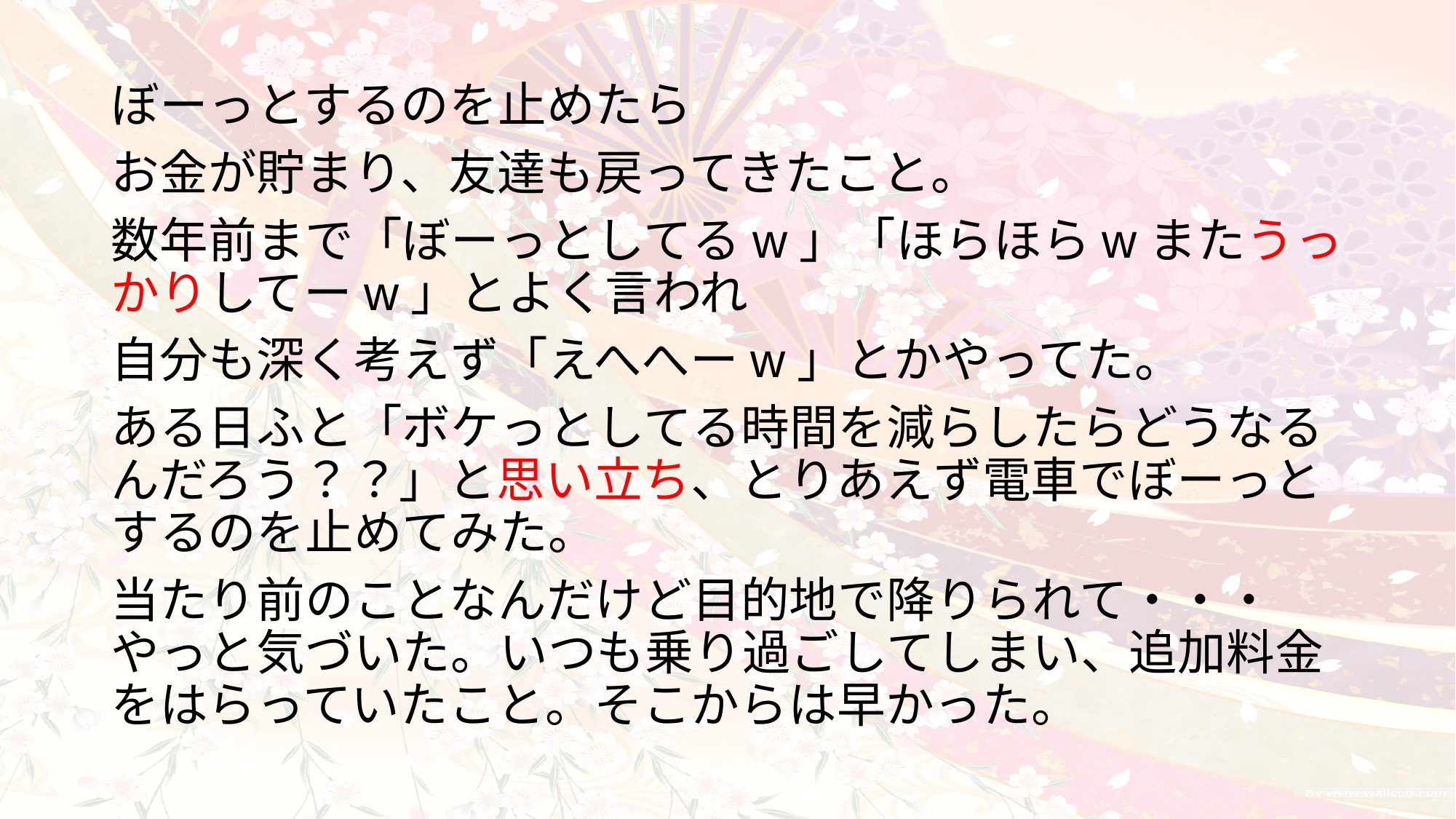

ぼーっとするのを止めたら
お金が貯まり、友達も戻ってきたこと。
数年前まで「ぼーっとしてるw」「ほらほらwまたうっかりしてーw」とよく言われ
自分も深く考えず「えへへーw」とかやってた。
ある日ふと「ボケっとしてる時間を減らしたらどうなるんだろう？？」と思い立ち、とりあえず電車でぼーっとするのを止めてみた。
当たり前のことなんだけど目的地で降りられて・・・やっと気づいた。いつも乗り過ごしてしまい、追加料金をはらっていたこと。そこからは早かった。